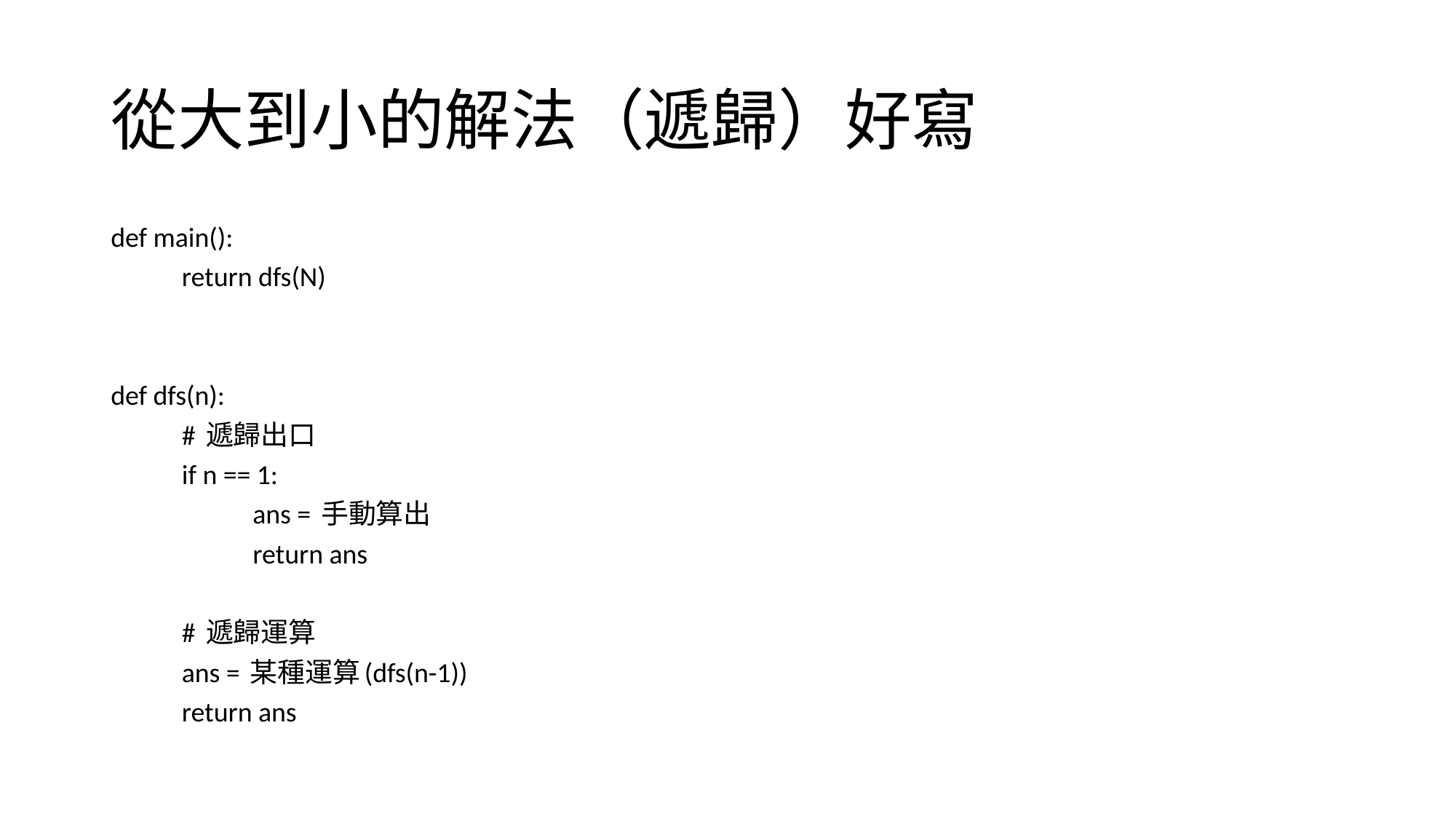

# 從大到小的解法（遞歸）好寫
def main():
	return dfs(N)

def dfs(n):
	# 遞歸出口
	if n == 1:
		ans = 手動算出
		return ans

	# 遞歸運算
	ans = 某種運算(dfs(n-1))
	return ans